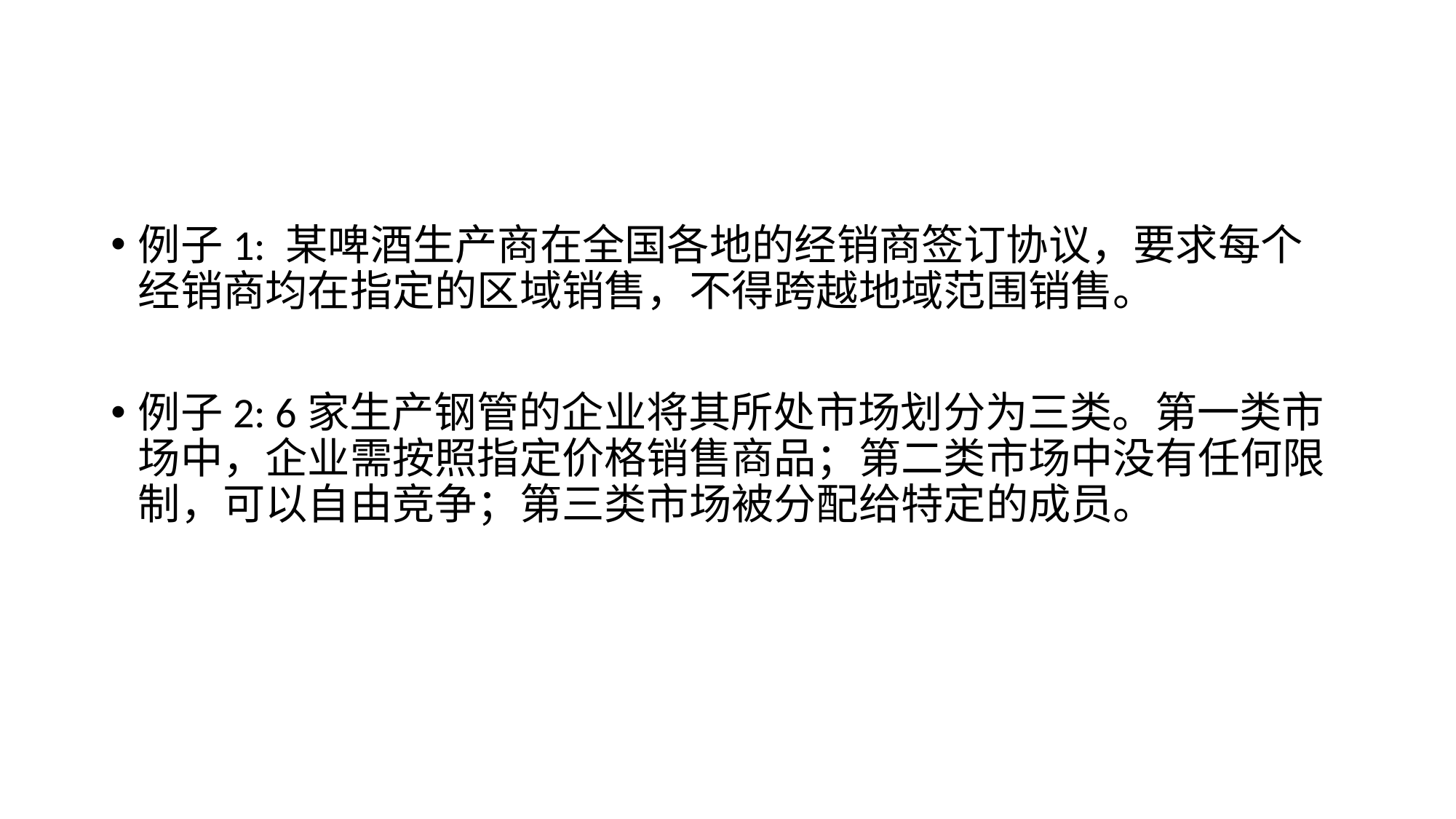

#
例子1: 某啤酒生产商在全国各地的经销商签订协议，要求每个经销商均在指定的区域销售，不得跨越地域范围销售。

例子2: 6家生产钢管的企业将其所处市场划分为三类。第一类市场中，企业需按照指定价格销售商品；第二类市场中没有任何限制，可以自由竞争；第三类市场被分配给特定的成员。